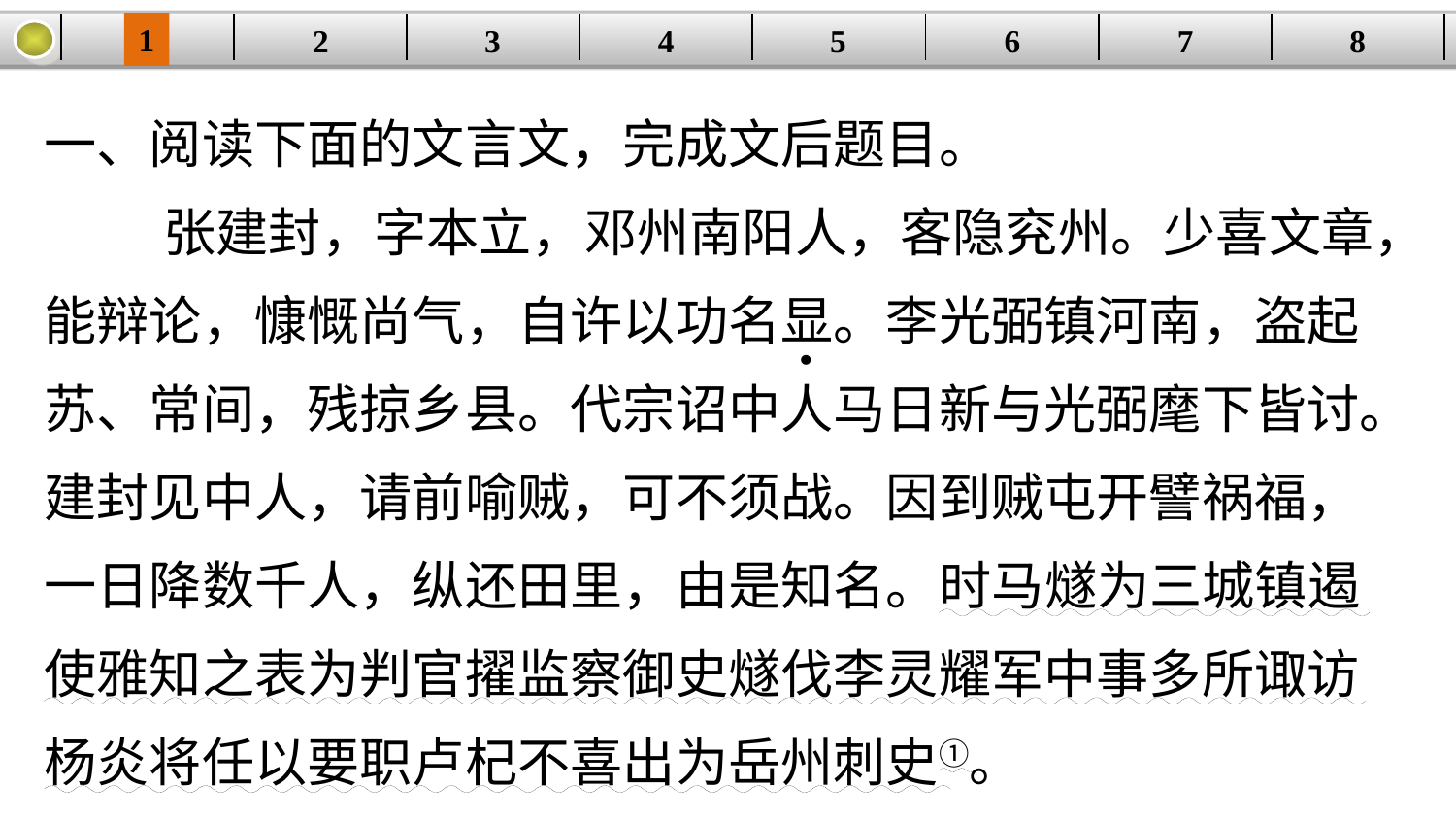

1
3
4
5
6
8
2
|  |  |  |  |  |  |  |  |
| --- | --- | --- | --- | --- | --- | --- | --- |
7

一、阅读下面的文言文，完成文后题目。
         张建封，字本立，邓州南阳人，客隐兖州。少喜文章，能辩论，慷慨尚气，自许以功名显。李光弼镇河南，盗起苏、常间，残掠乡县。代宗诏中人马日新与光弼麾下皆讨。建封见中人，请前喻贼，可不须战。因到贼屯开譬祸福，一日降数千人，纵还田里，由是知名。时马燧为三城镇遏使雅知之表为判官擢监察御史燧伐李灵耀军中事多所诹访杨炎将任以要职卢杞不喜出为岳州刺史①。
·